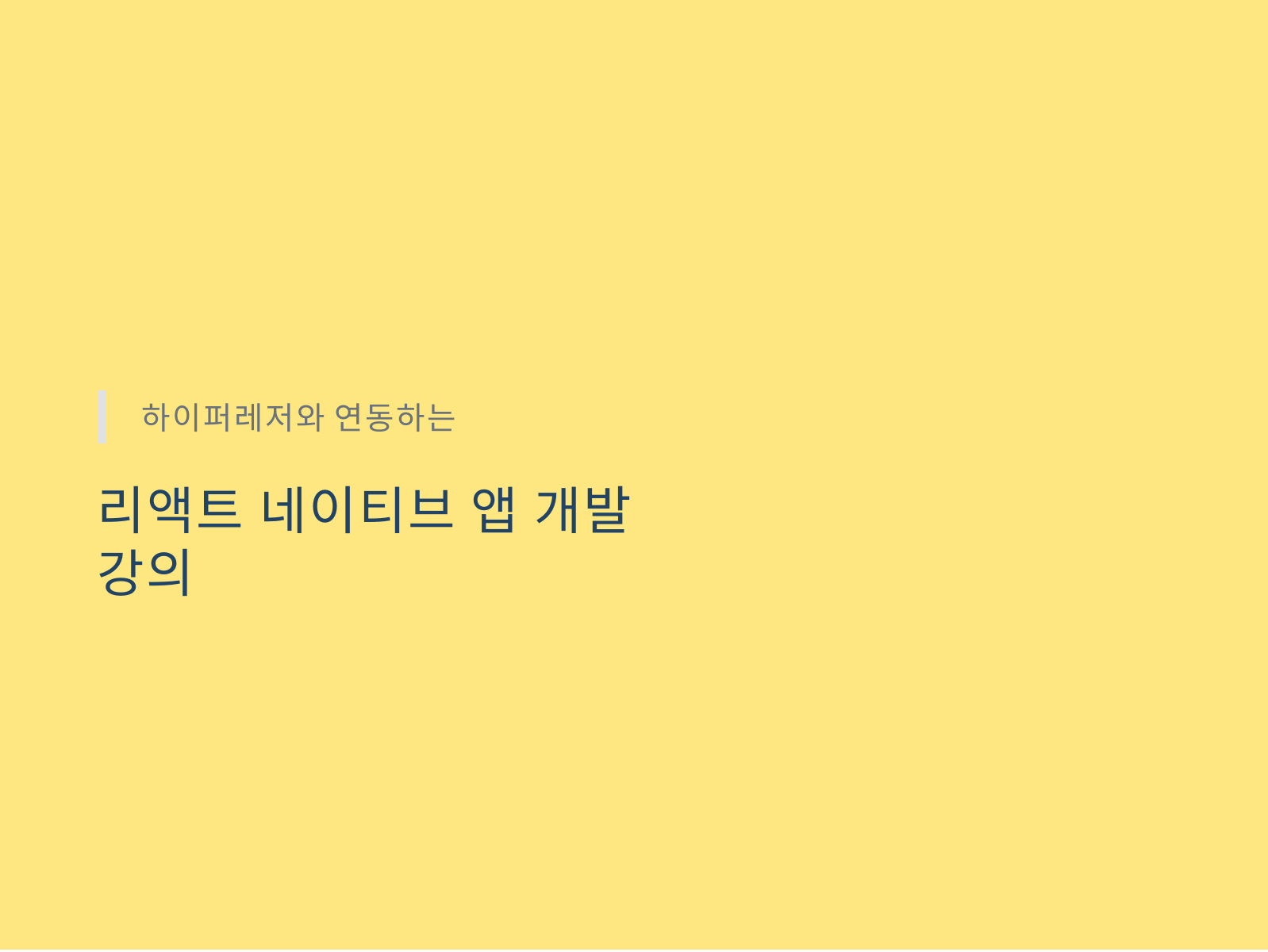

하이퍼레저와 연동하는
리액트 네이티브 앱 개발 강의